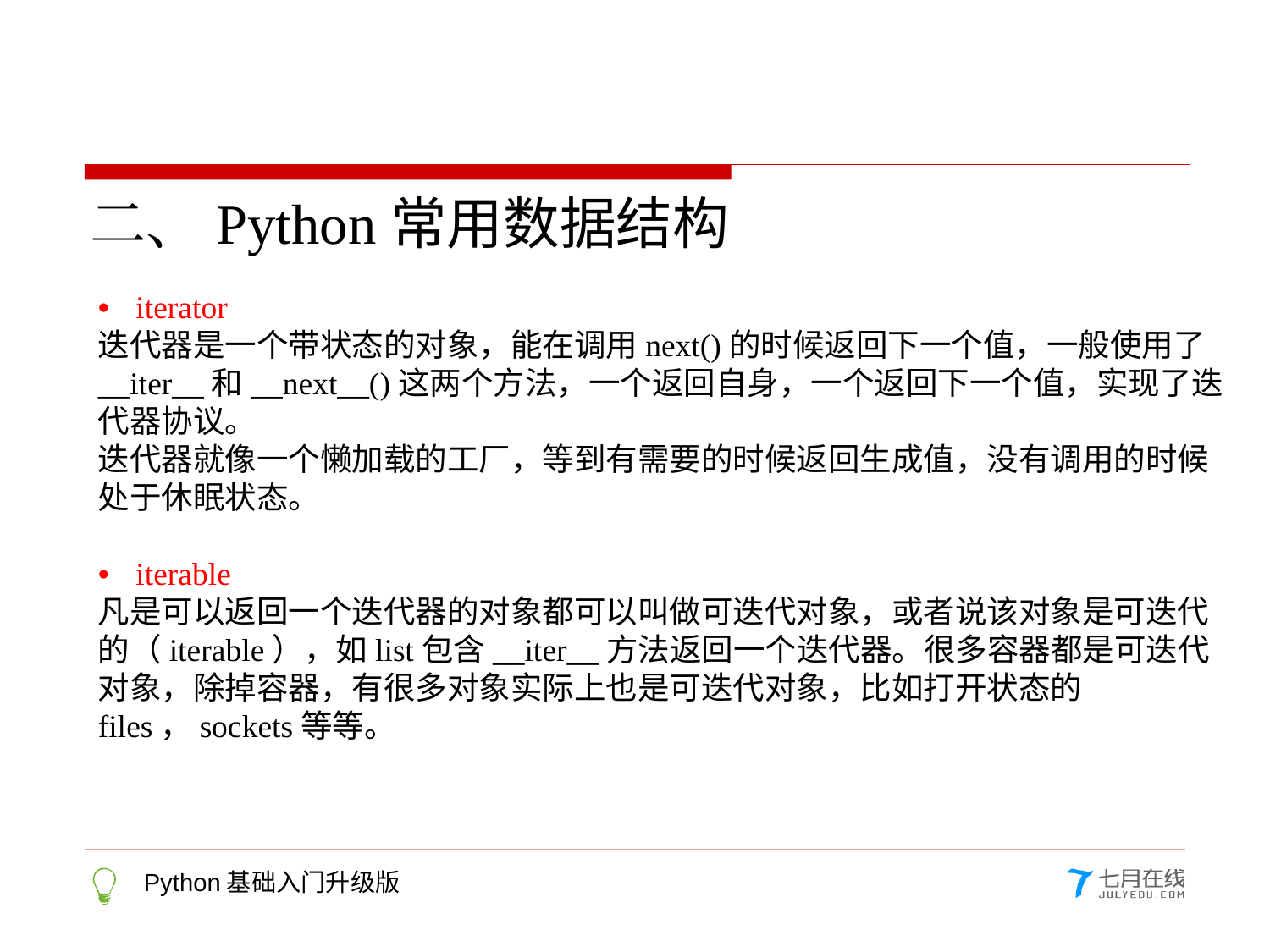

二、Python常用数据结构
•   iterator
迭代器是一个带状态的对象，能在调用next()的时候返回下一个值，一般使用了__iter__和__next__()这两个方法，一个返回自身，一个返回下一个值，实现了迭代器协议。
迭代器就像一个懒加载的工厂，等到有需要的时候返回生成值，没有调用的时候处于休眠状态。

•   iterable
凡是可以返回一个迭代器的对象都可以叫做可迭代对象，或者说该对象是可迭代的（iterable），如list包含__iter__方法返回一个迭代器。很多容器都是可迭代对象，除掉容器，有很多对象实际上也是可迭代对象，比如打开状态的files，sockets等等。